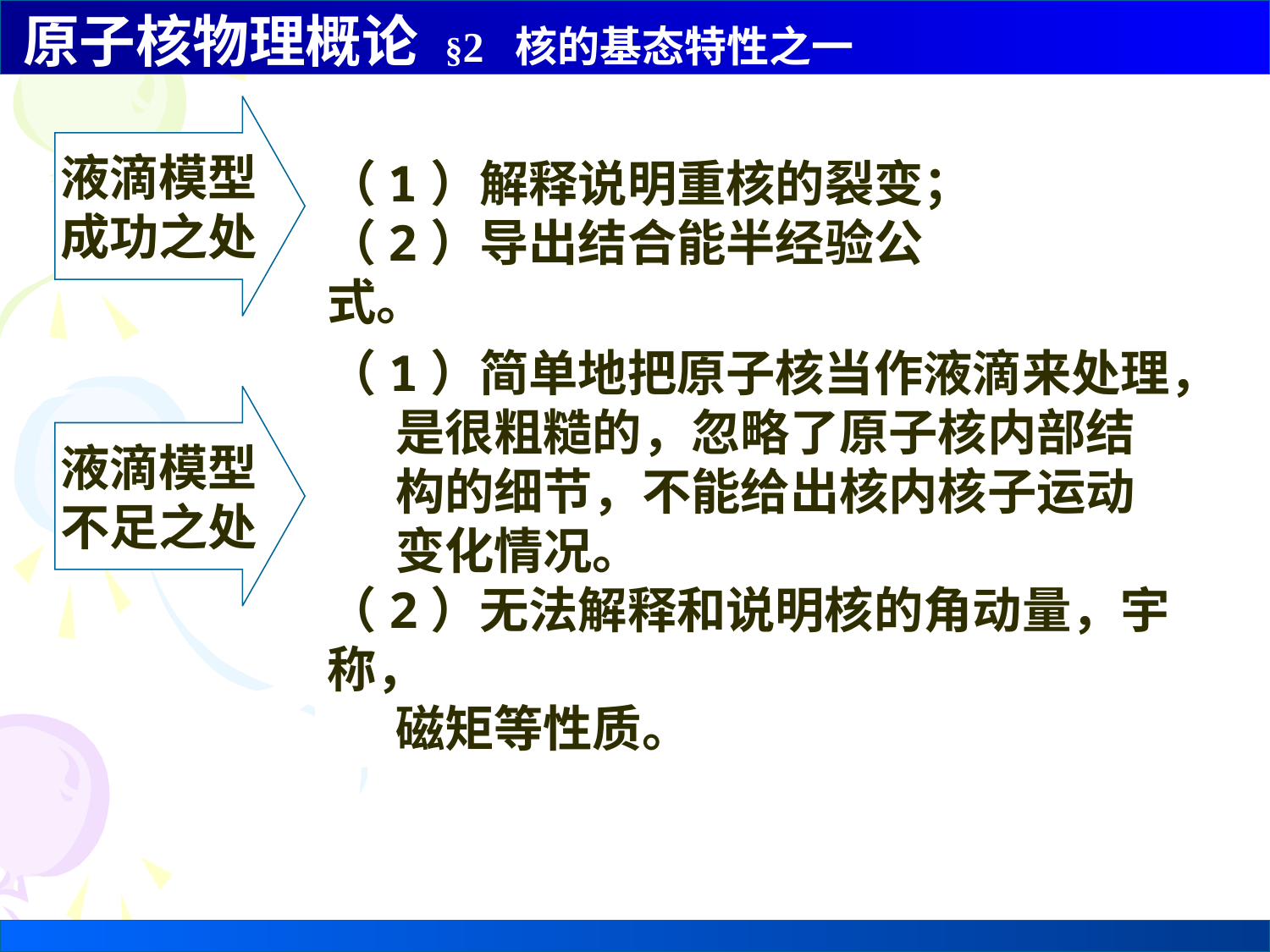

液滴模型
成功之处
（1）解释说明重核的裂变；
（2）导出结合能半经验公式。
（1）简单地把原子核当作液滴来处理，
     是很粗糙的，忽略了原子核内部结
     构的细节，不能给出核内核子运动
     变化情况。
（2）无法解释和说明核的角动量，宇称，
     磁矩等性质。
液滴模型
不足之处